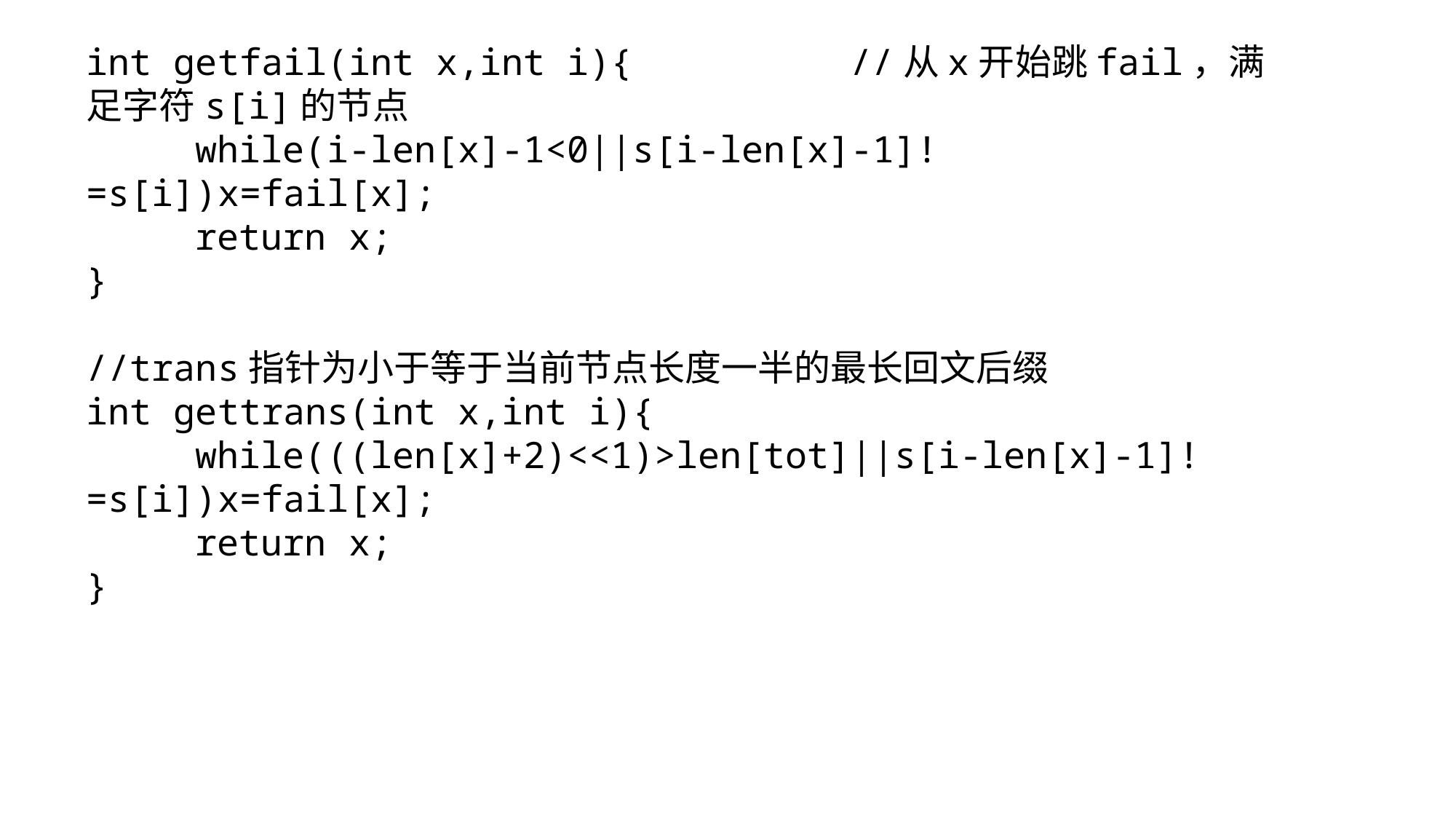

int getfail(int x,int i){		//从x开始跳fail，满足字符s[i]的节点
	while(i-len[x]-1<0||s[i-len[x]-1]!=s[i])x=fail[x];
	return x;
}

//trans指针为小于等于当前节点长度一半的最长回文后缀
int gettrans(int x,int i){
	while(((len[x]+2)<<1)>len[tot]||s[i-len[x]-1]!=s[i])x=fail[x];
	return x;
}